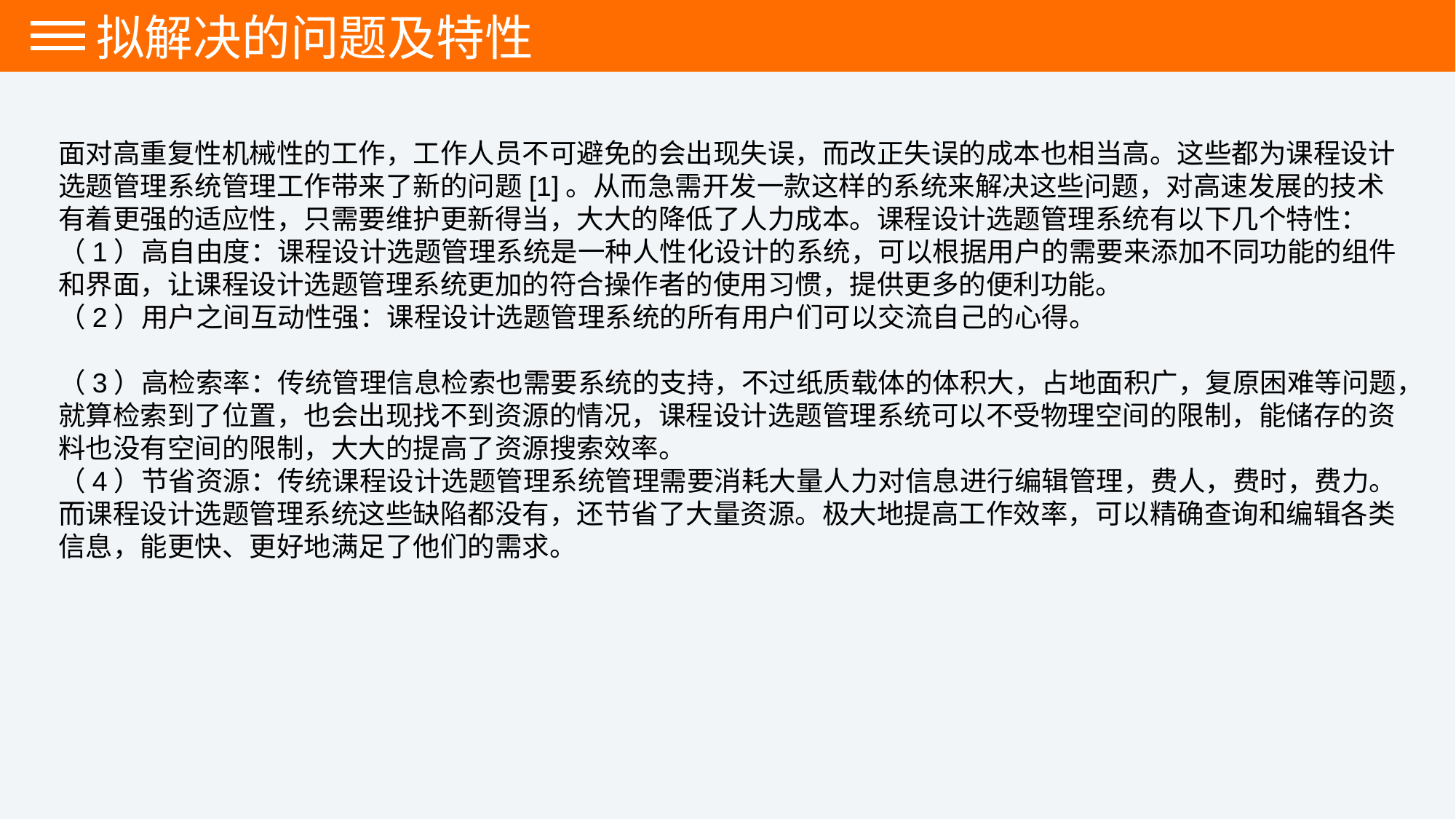

拟解决的问题及特性
面对高重复性机械性的工作，工作人员不可避免的会出现失误，而改正失误的成本也相当高。这些都为课程设计选题管理系统管理工作带来了新的问题[1]。从而急需开发一款这样的系统来解决这些问题，对高速发展的技术有着更强的适应性，只需要维护更新得当，大大的降低了人力成本。课程设计选题管理系统有以下几个特性：
（1）高自由度：课程设计选题管理系统是一种人性化设计的系统，可以根据用户的需要来添加不同功能的组件和界面，让课程设计选题管理系统更加的符合操作者的使用习惯，提供更多的便利功能。
（2）用户之间互动性强：课程设计选题管理系统的所有用户们可以交流自己的心得。

（3）高检索率：传统管理信息检索也需要系统的支持，不过纸质载体的体积大，占地面积广，复原困难等问题，就算检索到了位置，也会出现找不到资源的情况，课程设计选题管理系统可以不受物理空间的限制，能储存的资料也没有空间的限制，大大的提高了资源搜索效率。
（4）节省资源：传统课程设计选题管理系统管理需要消耗大量人力对信息进行编辑管理，费人，费时，费力。而课程设计选题管理系统这些缺陷都没有，还节省了大量资源。极大地提高工作效率，可以精确查询和编辑各类信息，能更快、更好地满足了他们的需求。